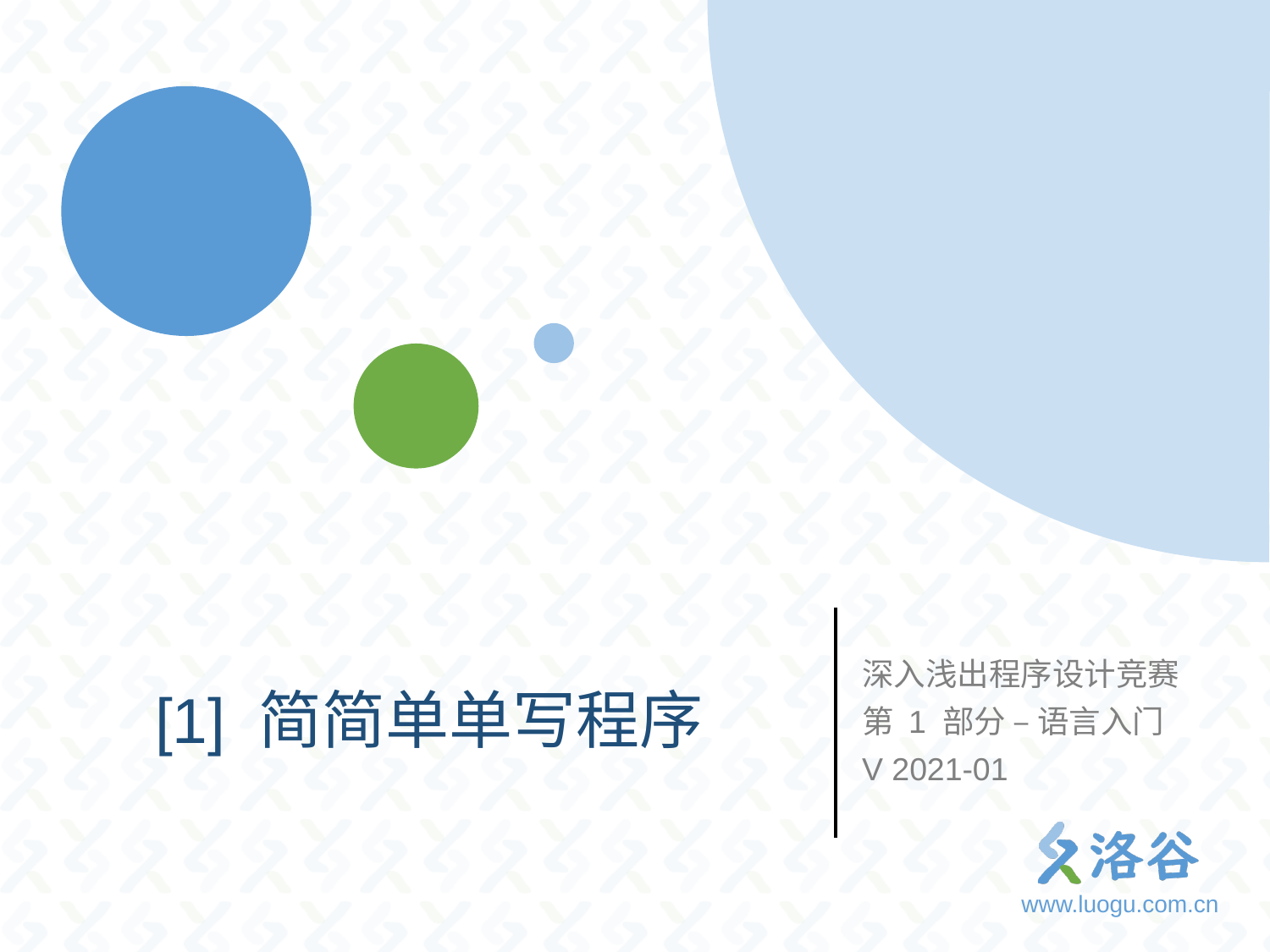

# [1] 简简单单写程序
深入浅出程序设计竞赛
第 1 部分 – 语言入门
V 2021-01